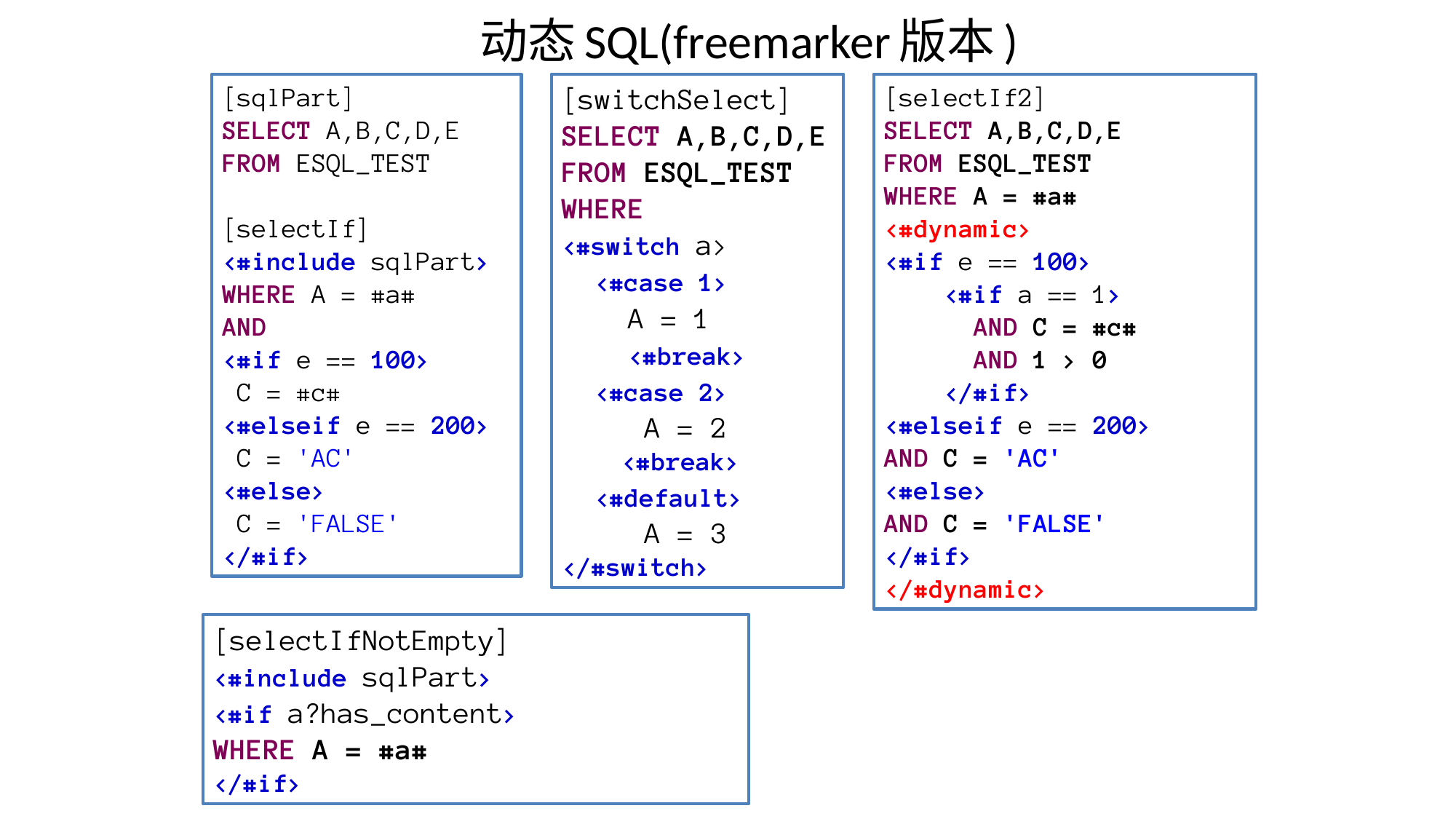

# 动态SQL(freemarker版本)
[sqlPart]
SELECT A,B,C,D,E
FROM ESQL_TEST

[selectIf]
<#include sqlPart>
WHERE A = #a#
AND
<#if e == 100>
 C = #c#
<#elseif e == 200>
 C = 'AC'
<#else>
 C = 'FALSE'
</#if>
[switchSelect]
SELECT A,B,C,D,E
FROM ESQL_TEST
WHERE
<#switch a>
  <#case 1>
    A = 1
    <#break>
  <#case 2>
     A = 2
    <#break>
  <#default>
     A = 3
</#switch>
[selectIf2]
SELECT A,B,C,D,E
FROM ESQL_TEST
WHERE A = #a#
<#dynamic>
<#if e == 100>
    <#if a == 1>
      AND C = #c#
      AND 1 > 0
    </#if>
<#elseif e == 200>
AND C = 'AC'
<#else>
AND C = 'FALSE'
</#if>
</#dynamic>
[selectIfNotEmpty]
<#include sqlPart>
<#if a?has_content>
WHERE A = #a#
</#if>